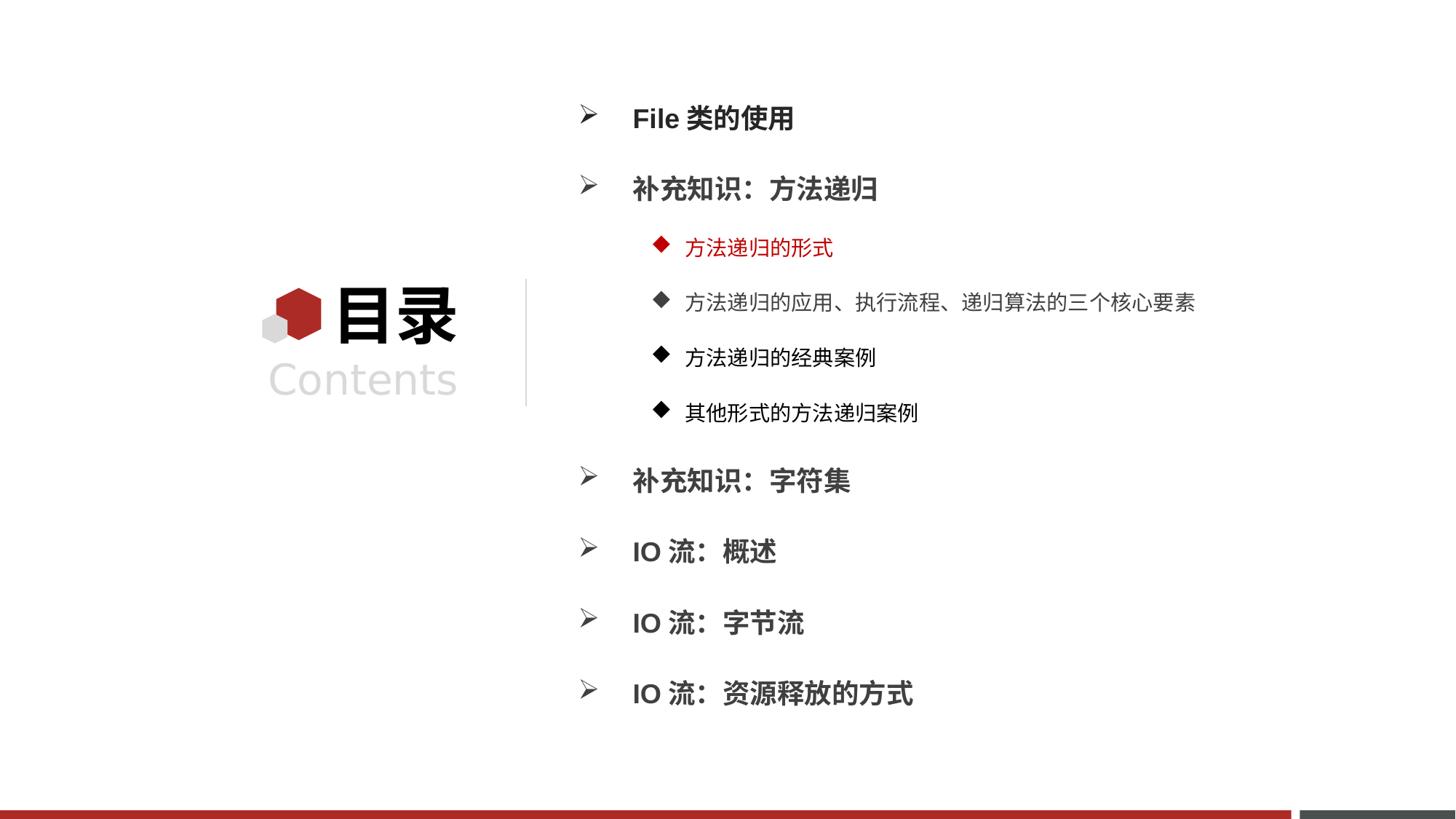

File类的使用
补充知识：方法递归
方法递归的形式
方法递归的应用、执行流程、递归算法的三个核心要素
方法递归的经典案例
其他形式的方法递归案例
补充知识：字符集
IO流：概述
IO流：字节流
IO流：资源释放的方式